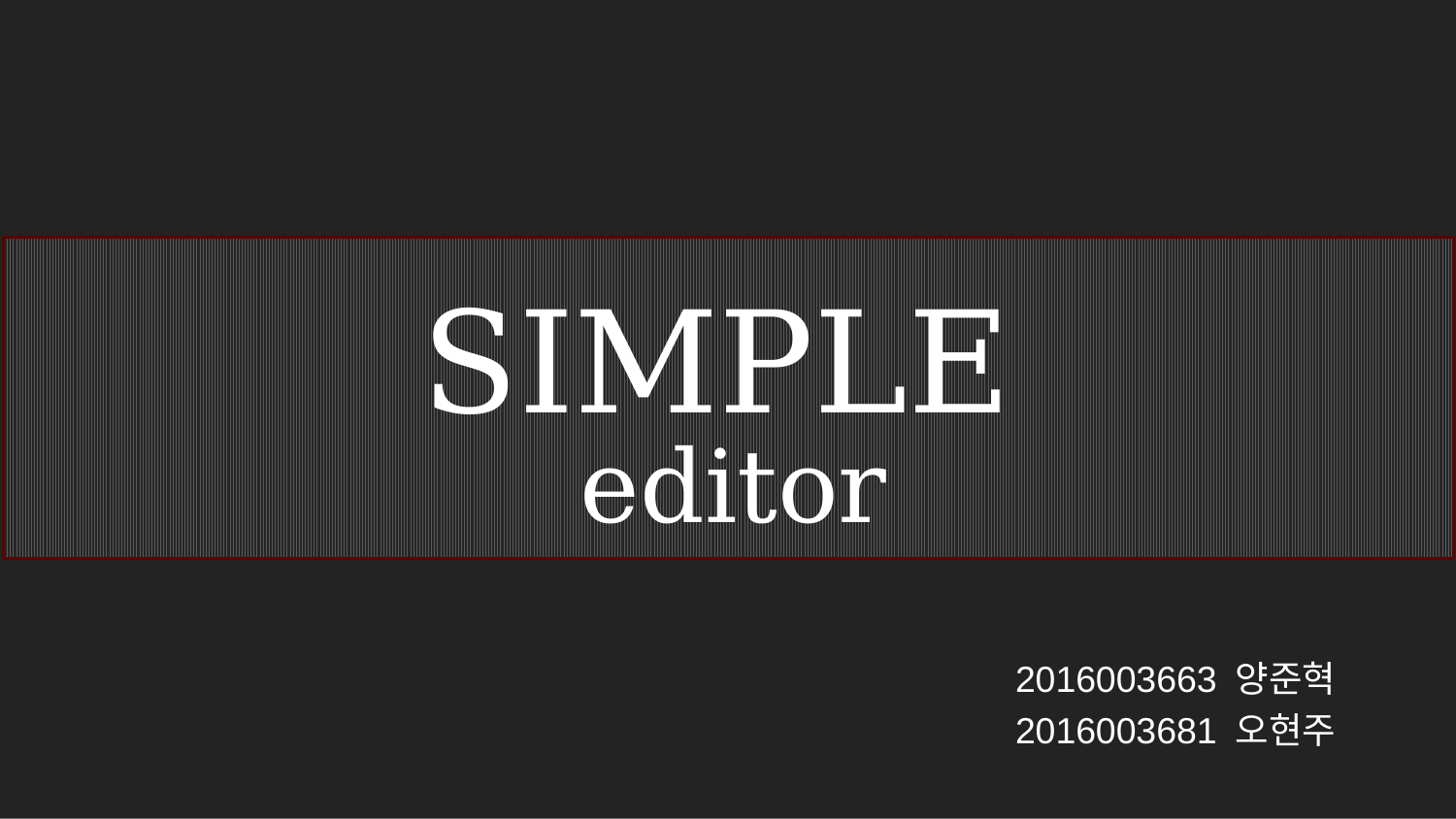

# SIMPLE
editor
2016003663 양준혁
2016003681 오현주